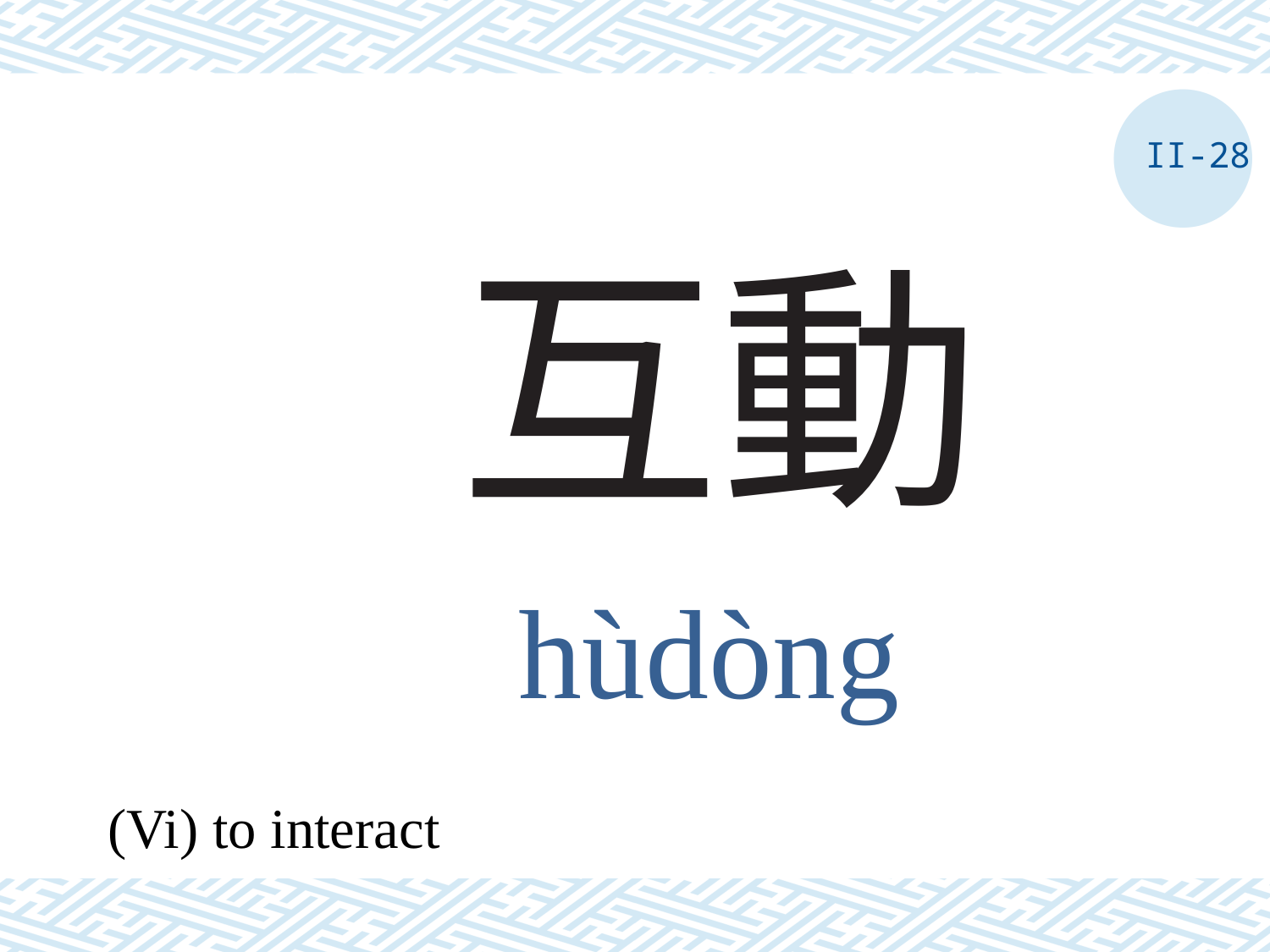

II-28

# 互動
hùdòng
(Vi) to interact